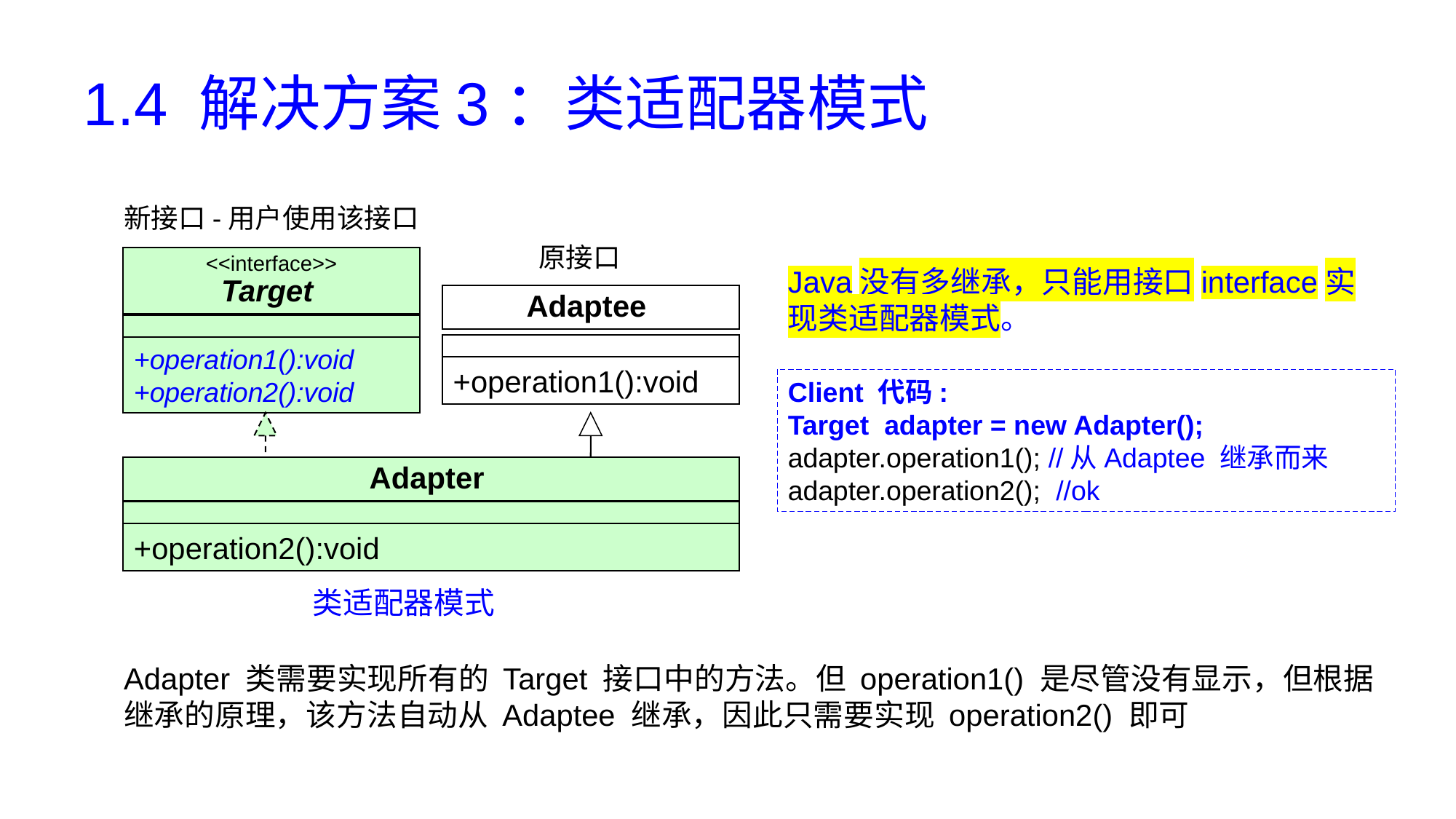

# 1.4 解决方案3：类适配器模式
新接口-用户使用该接口
原接口
<<interface>>
Target
Java没有多继承，只能用接口interface实现类适配器模式。
Adaptee

+operation1():void

+operation1():void
+operation2():void
Client 代码:
Target  adapter = new Adapter();
adapter.operation1(); //从Adaptee 继承而来
adapter.operation2();  //ok

Adapter

+operation2():void
类适配器模式
Adapter 类需要实现所有的 Target 接口中的方法。但 operation1() 是尽管没有显示，但根据继承的原理，该方法自动从 Adaptee 继承，因此只需要实现 operation2() 即可
15